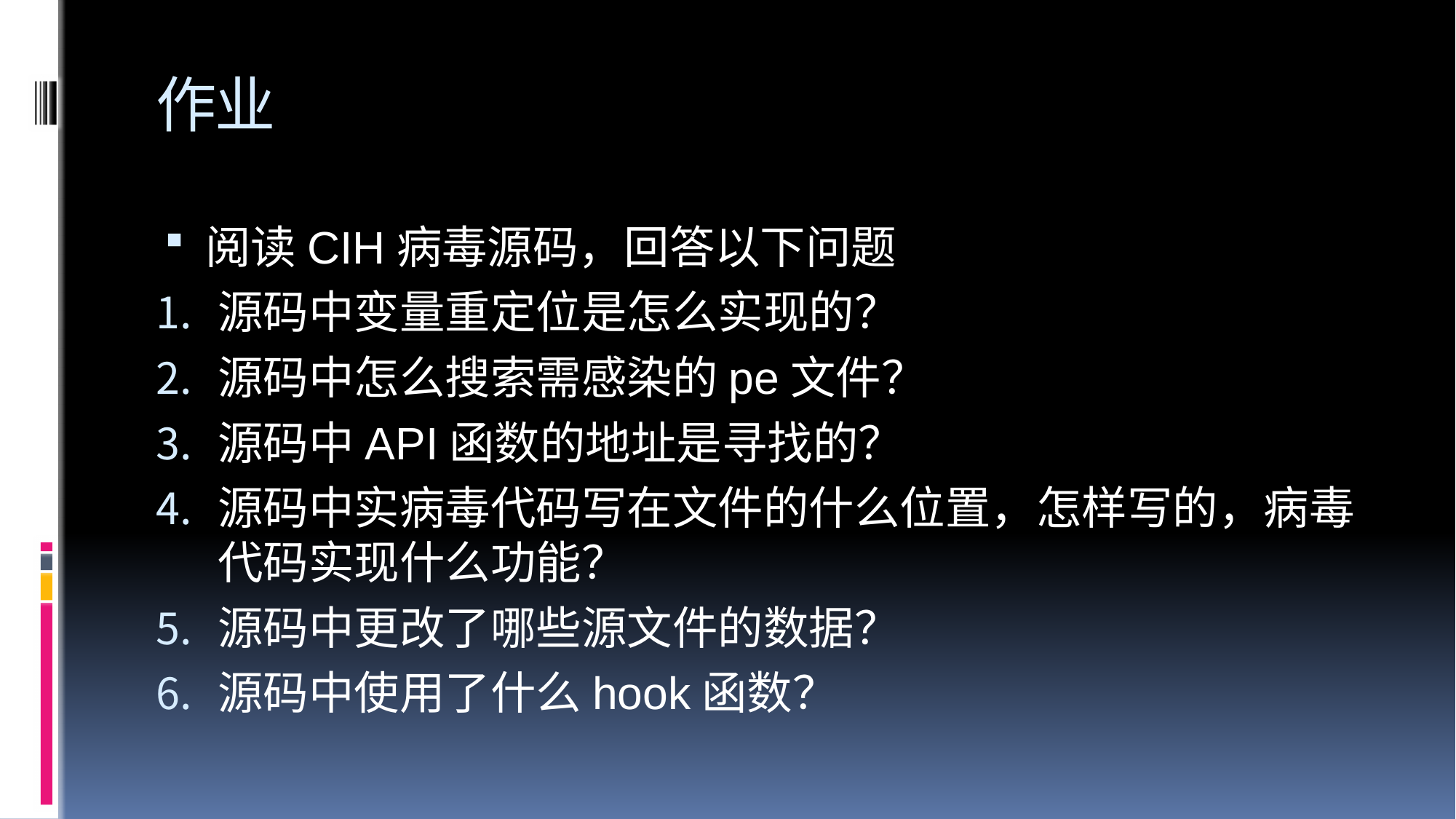

# 作业
阅读CIH病毒源码，回答以下问题
源码中变量重定位是怎么实现的？
源码中怎么搜索需感染的pe文件？
源码中API函数的地址是寻找的？
源码中实病毒代码写在文件的什么位置，怎样写的，病毒代码实现什么功能？
源码中更改了哪些源文件的数据？
源码中使用了什么hook函数？